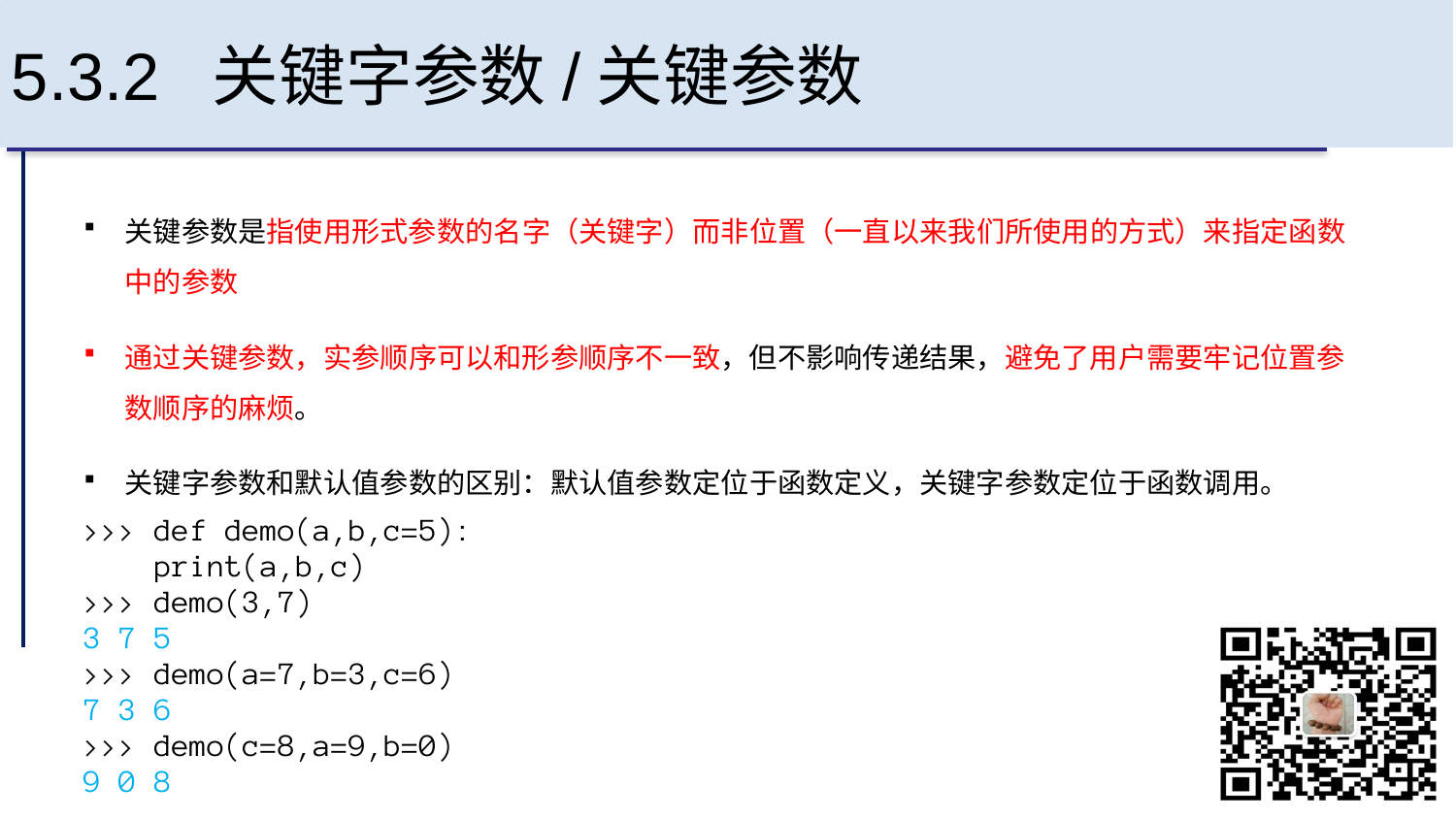

# 5.3.2  关键字参数/关键参数
关键参数是指使用形式参数的名字（关键字）而非位置（一直以来我们所使用的方式）来指定函数中的参数
通过关键参数，实参顺序可以和形参顺序不一致，但不影响传递结果，避免了用户需要牢记位置参数顺序的麻烦。
关键字参数和默认值参数的区别：默认值参数定位于函数定义，关键字参数定位于函数调用。
>>> def demo(a,b,c=5):
    print(a,b,c)
>>> demo(3,7)
3 7 5
>>> demo(a=7,b=3,c=6)
7 3 6
>>> demo(c=8,a=9,b=0)
9 0 8